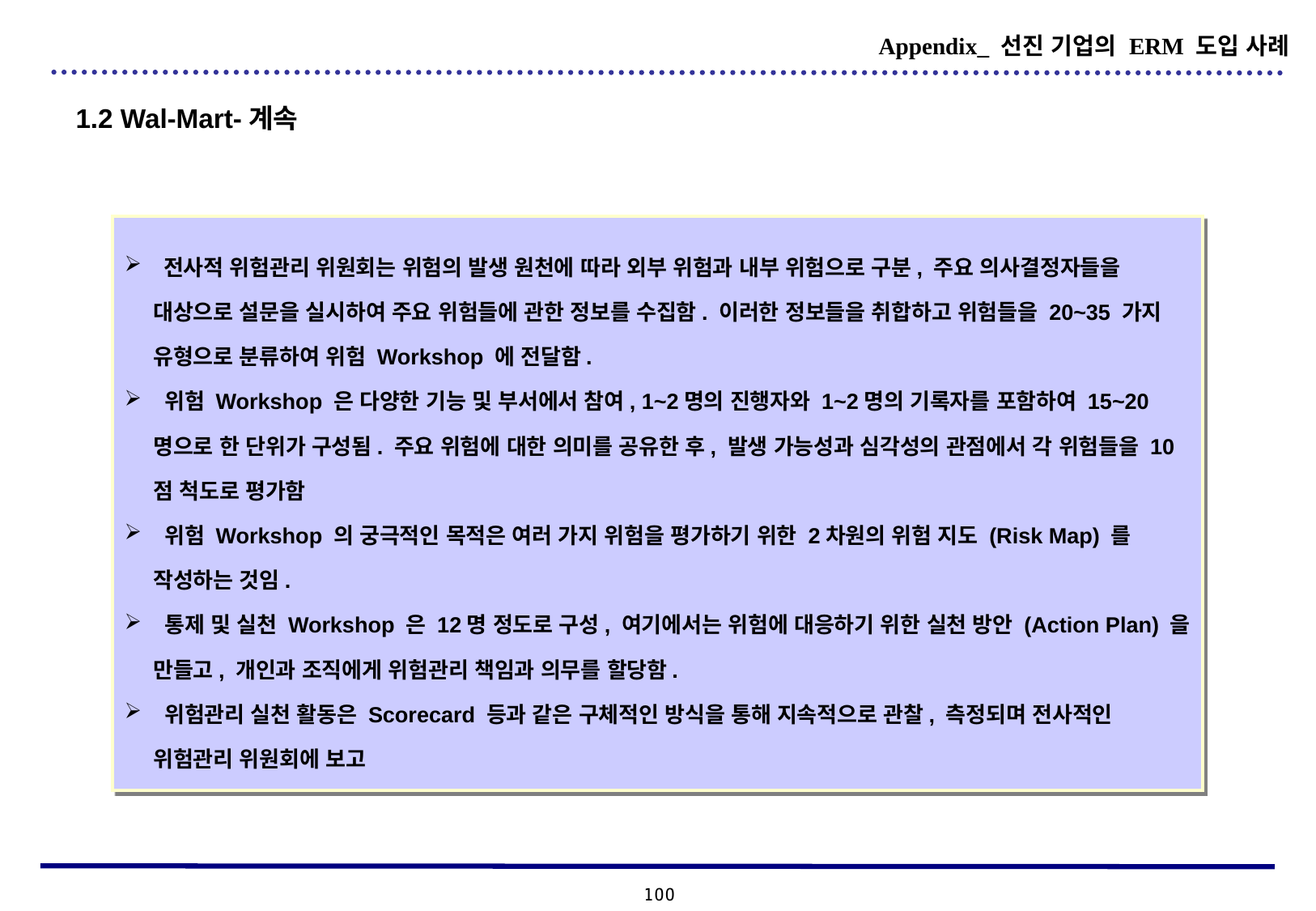

Appendix_ 선진 기업의 ERM 도입 사례
1.2 Wal-Mart-계속
 전사적 위험관리 위원회는 위험의 발생 원천에 따라 외부 위험과 내부 위험으로 구분, 주요 의사결정자들을 대상으로 설문을 실시하여 주요 위험들에 관한 정보를 수집함. 이러한 정보들을 취합하고 위험들을 20~35 가지 유형으로 분류하여 위험 Workshop 에 전달함.
 위험 Workshop 은 다양한 기능 및 부서에서 참여, 1~2명의 진행자와 1~2명의 기록자를 포함하여 15~20명으로 한 단위가 구성됨. 주요 위험에 대한 의미를 공유한 후, 발생 가능성과 심각성의 관점에서 각 위험들을 10점 척도로 평가함
 위험 Workshop 의 궁극적인 목적은 여러 가지 위험을 평가하기 위한 2차원의 위험 지도 (Risk Map) 를 작성하는 것임.
 통제 및 실천 Workshop 은 12명 정도로 구성, 여기에서는 위험에 대응하기 위한 실천 방안 (Action Plan) 을 만들고, 개인과 조직에게 위험관리 책임과 의무를 할당함.
 위험관리 실천 활동은 Scorecard 등과 같은 구체적인 방식을 통해 지속적으로 관찰, 측정되며 전사적인 위험관리 위원회에 보고